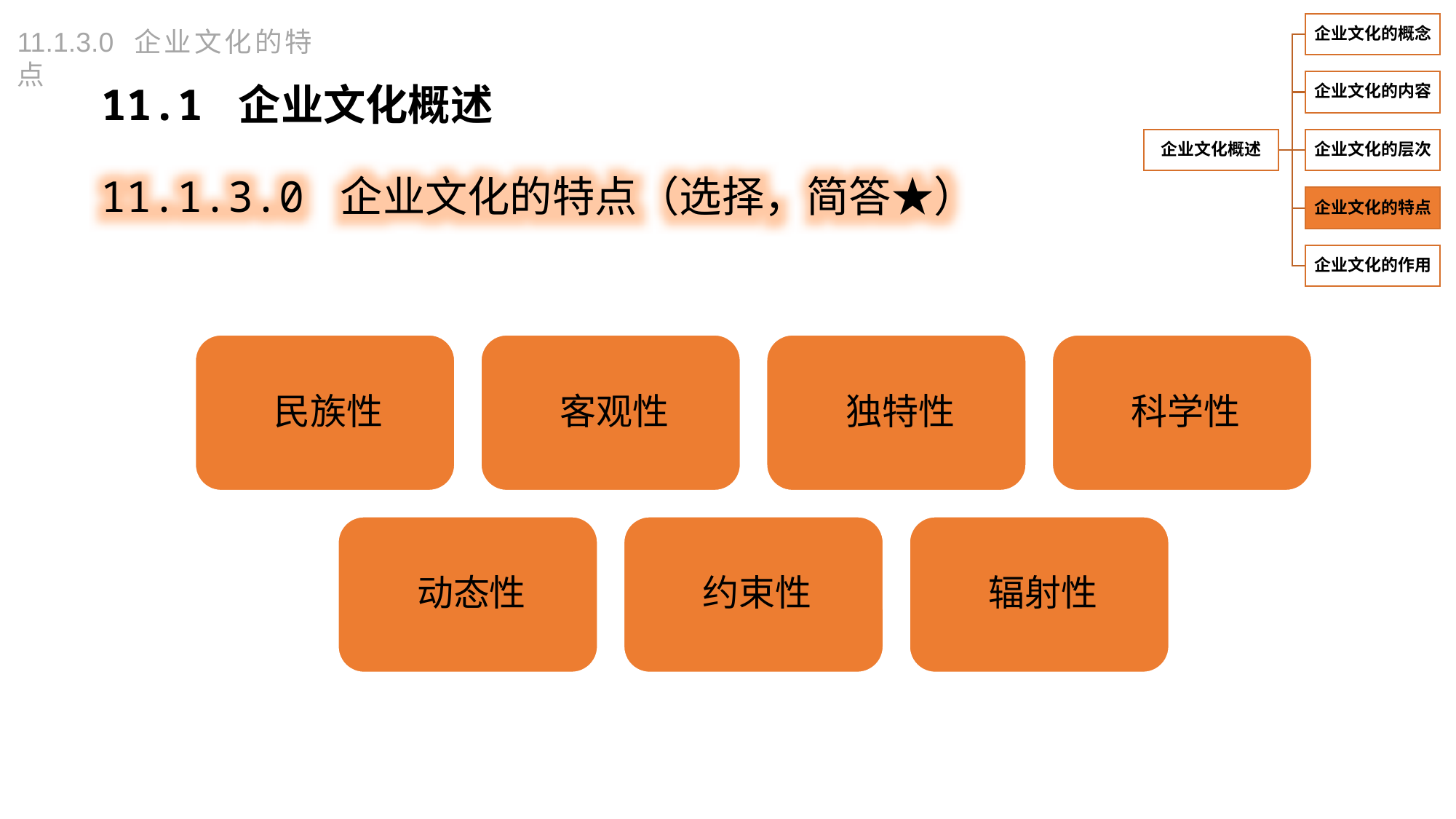

企业文化概述
企业文化的概念
企业文化的内容
企业文化的层次
企业文化的特点
企业文化的作用
11.1.3.0 企业文化的特点
11.1 企业文化概述
11.1.3.0 企业文化的特点（选择，简答★）
民族性
客观性
独特性
科学性
动态性
约束性
辐射性